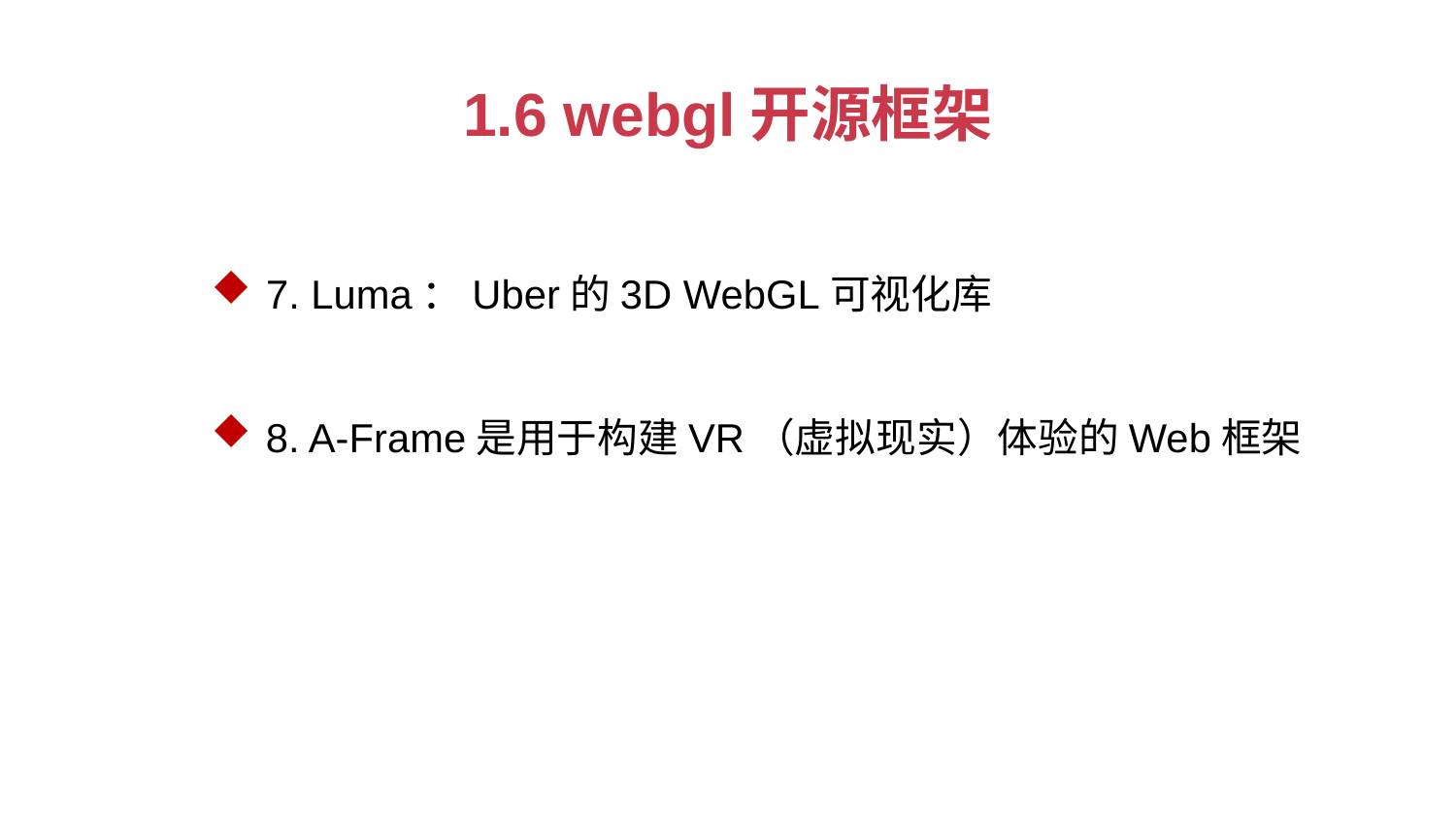

1.6 webgl开源框架
7. Luma：Uber的3D WebGL可视化库
8. A-Frame是用于构建VR（虚拟现实）体验的Web框架